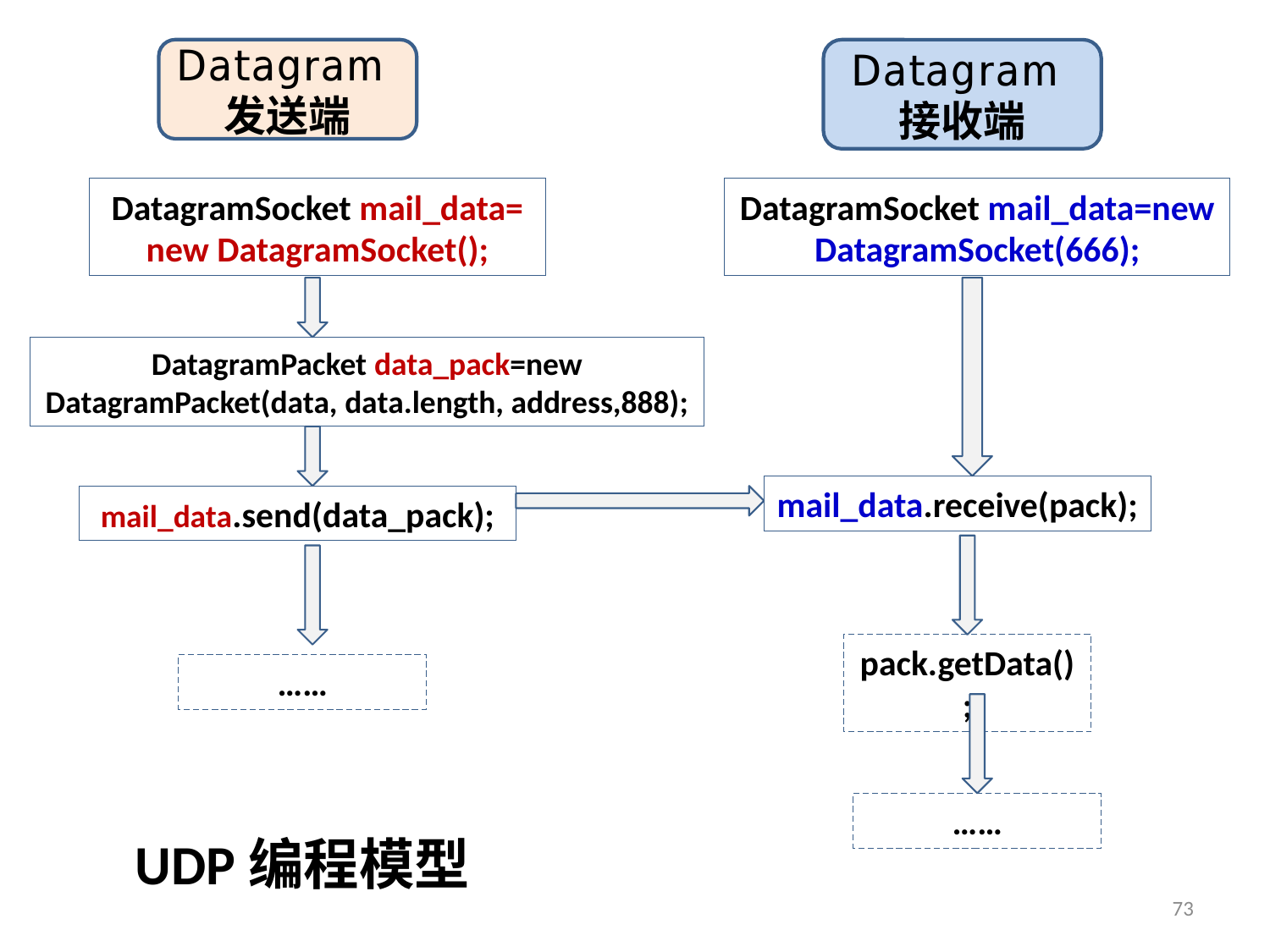

Datagram发送端
Datagram接收端
DatagramSocket mail_data=
new DatagramSocket();
DatagramSocket mail_data=new DatagramSocket(666);

DatagramPacket data_pack=new DatagramPacket(data, data.length, address,888);

mail_data.receive(pack);
mail_data.send(data_pack);

pack.getData();
……

……
# UDP编程模型
73